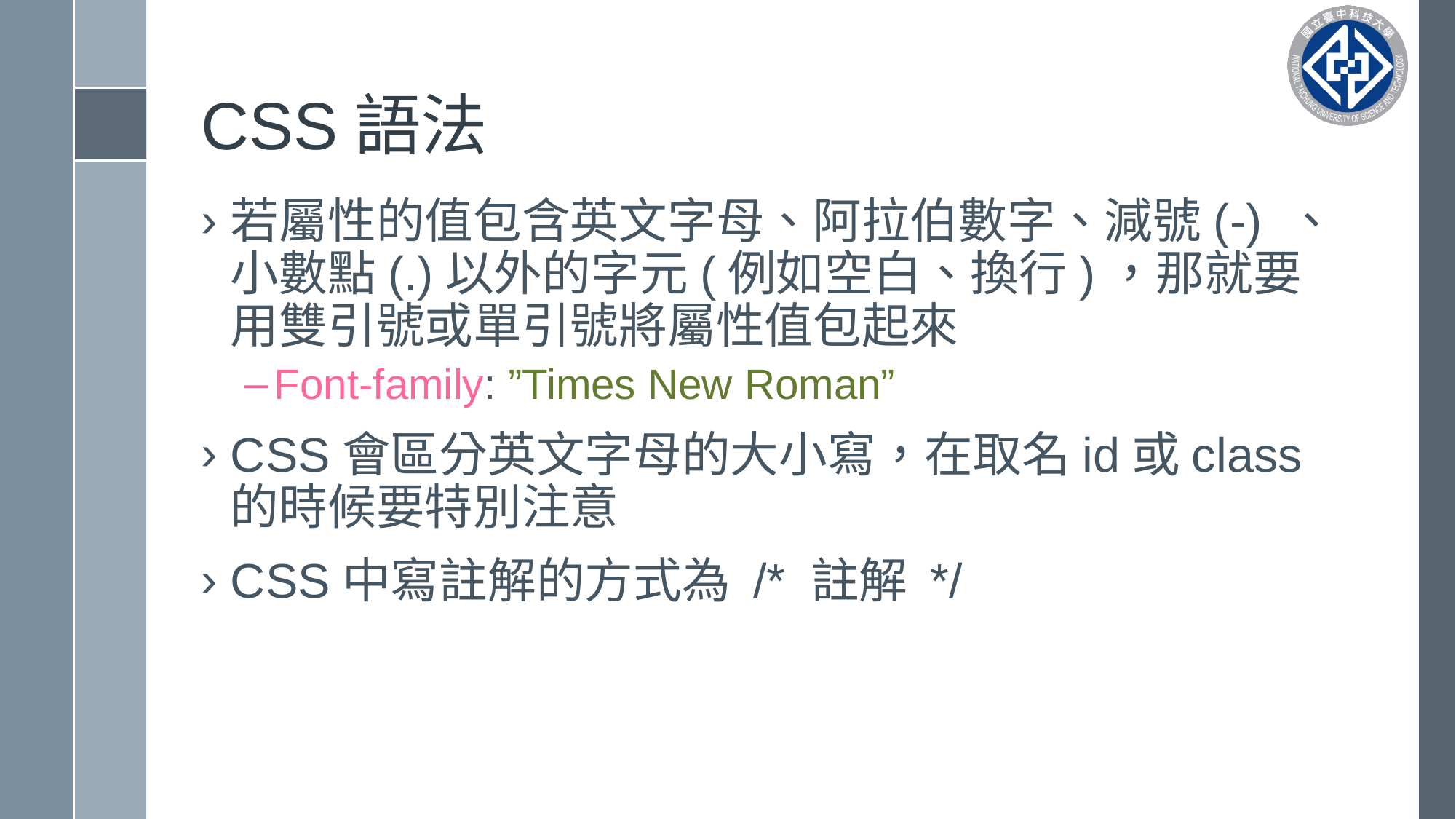

# CSS語法
若屬性的值包含英文字母、阿拉伯數字、減號(-) 、小數點(.)以外的字元(例如空白、換行)，那就要用雙引號或單引號將屬性值包起來
Font-family: ”Times New Roman”
CSS會區分英文字母的大小寫，在取名id或class的時候要特別注意
CSS中寫註解的方式為 /* 註解 */